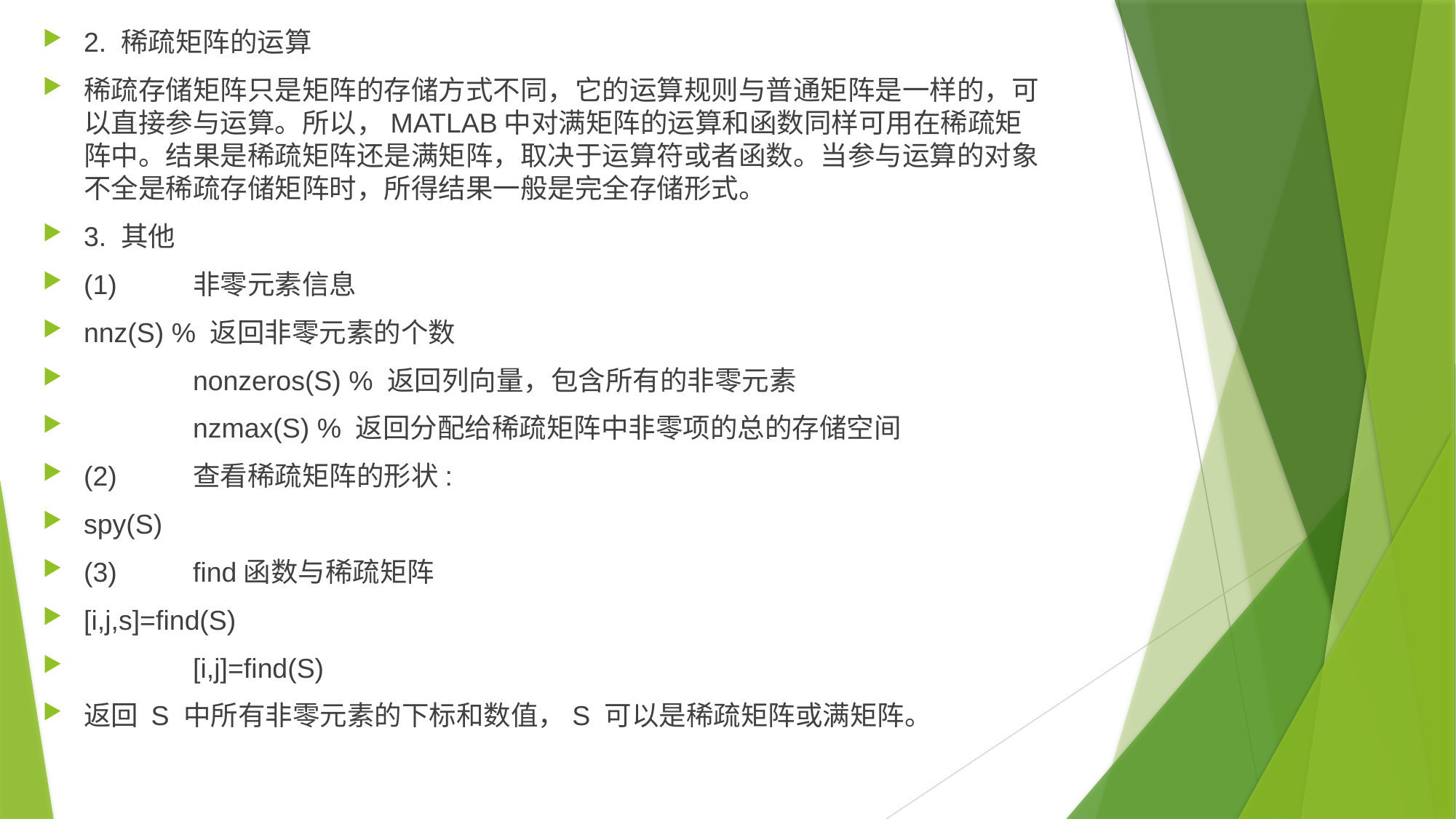

2. 稀疏矩阵的运算
稀疏存储矩阵只是矩阵的存储方式不同，它的运算规则与普通矩阵是一样的，可以直接参与运算。所以，MATLAB中对满矩阵的运算和函数同样可用在稀疏矩阵中。结果是稀疏矩阵还是满矩阵，取决于运算符或者函数。当参与运算的对象不全是稀疏存储矩阵时，所得结果一般是完全存储形式。
3. 其他
(1)	非零元素信息
nnz(S) % 返回非零元素的个数
	nonzeros(S) % 返回列向量，包含所有的非零元素
	nzmax(S) % 返回分配给稀疏矩阵中非零项的总的存储空间
(2)	查看稀疏矩阵的形状:
spy(S)
(3)	find函数与稀疏矩阵
[i,j,s]=find(S)
	[i,j]=find(S)
返回 S 中所有非零元素的下标和数值，S 可以是稀疏矩阵或满矩阵。